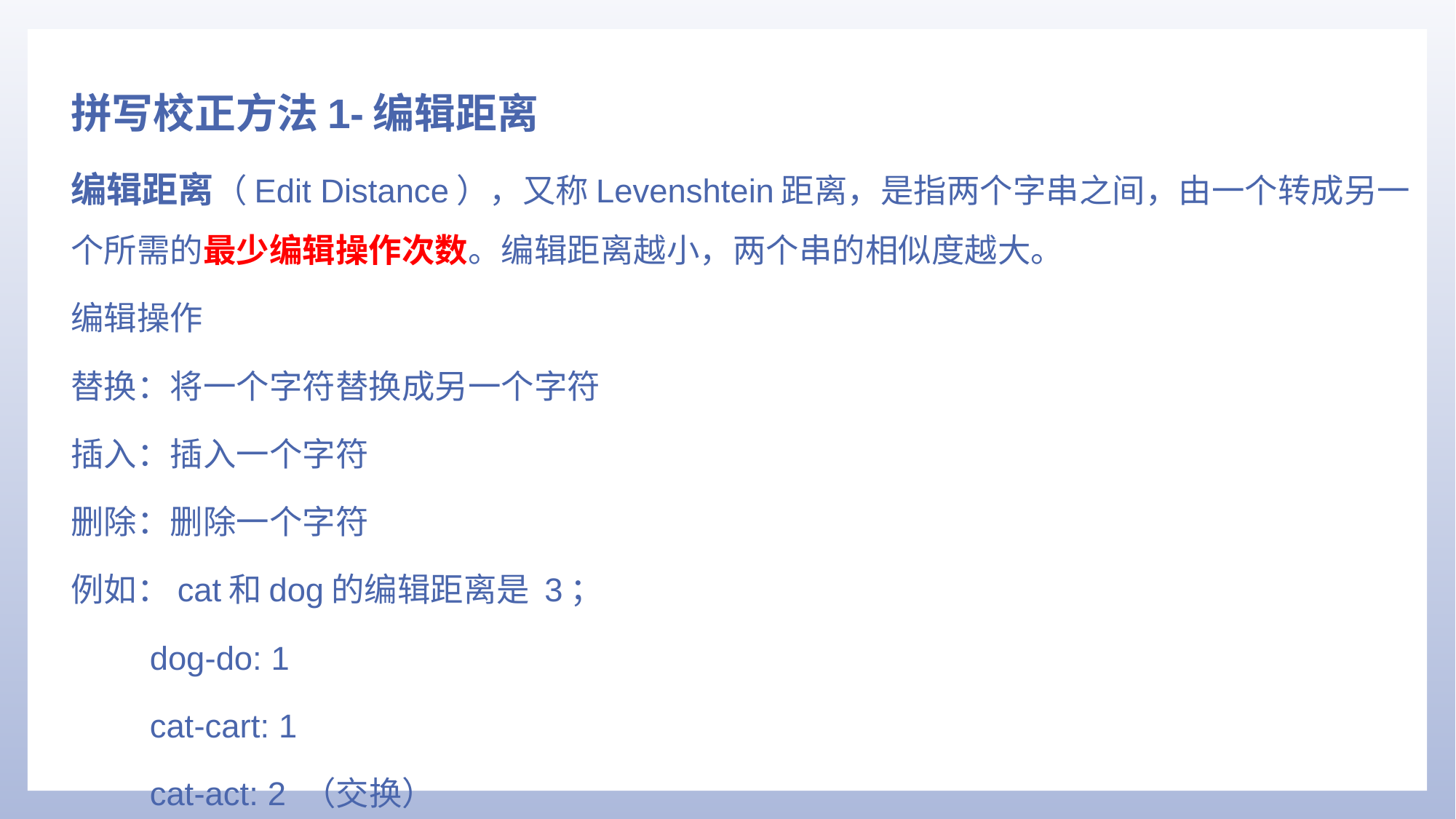

拼写校正方法1-编辑距离
编辑距离（Edit Distance），又称Levenshtein距离，是指两个字串之间，由一个转成另一个所需的最少编辑操作次数。编辑距离越小，两个串的相似度越大。
编辑操作
替换：将一个字符替换成另一个字符
插入：插入一个字符
删除：删除一个字符
例如：cat和dog的编辑距离是 3；
dog-do: 1
cat-cart: 1
cat-act: 2 （交换）